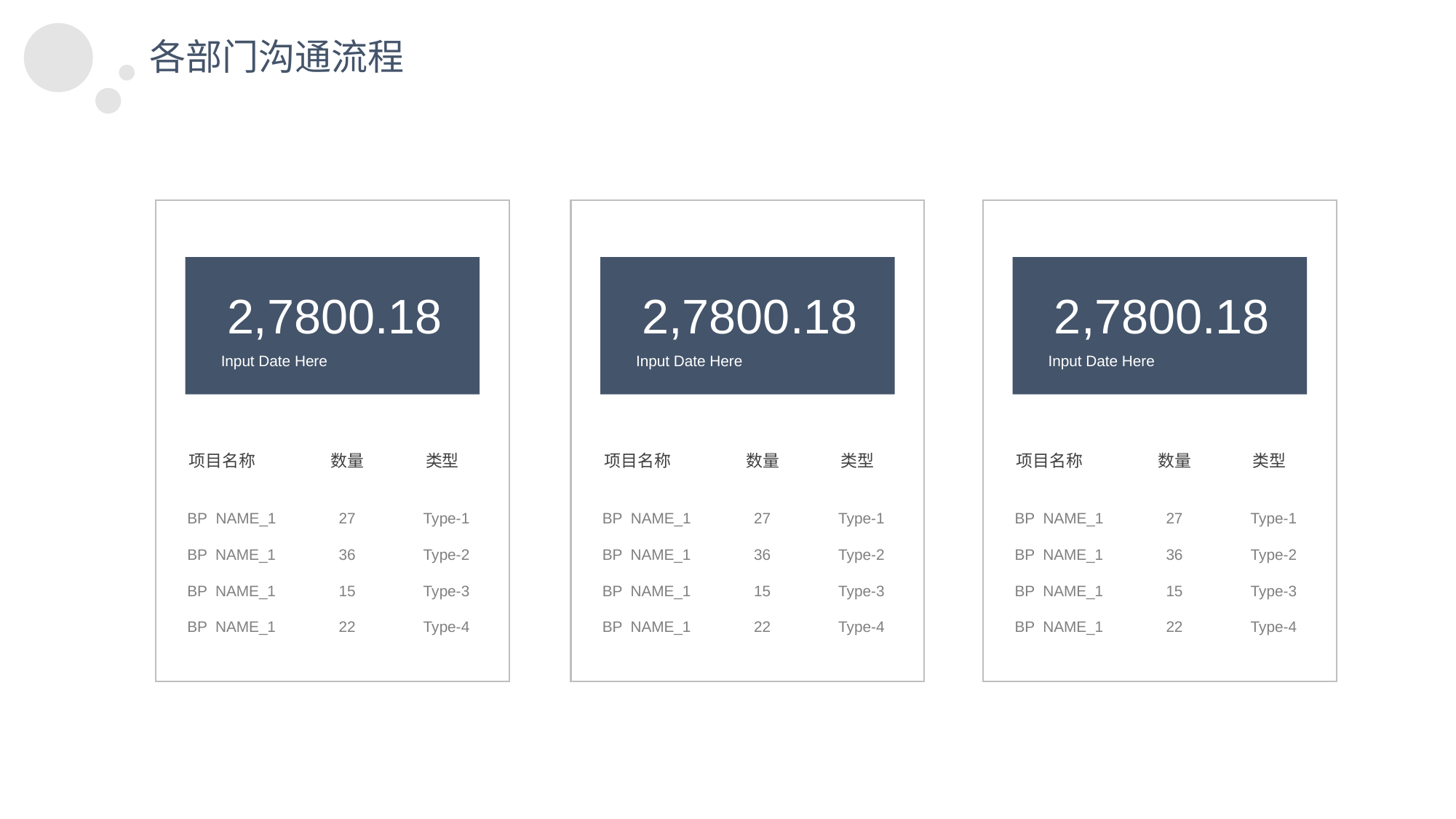

各部门沟通流程

2,7800.18
2,7800.18
2,7800.18
Input Date Here
Input Date Here
Input Date Here
项目名称
数量
类型
项目名称
数量
类型
项目名称
数量
类型
BP  NAME_1
BP  NAME_1
BP  NAME_1
BP  NAME_1
27
36
15
22
Type-1
Type-2
Type-3
Type-4
BP  NAME_1
BP  NAME_1
BP  NAME_1
BP  NAME_1
27
36
15
22
Type-1
Type-2
Type-3
Type-4
BP  NAME_1
BP  NAME_1
BP  NAME_1
BP  NAME_1
27
36
15
22
Type-1
Type-2
Type-3
Type-4